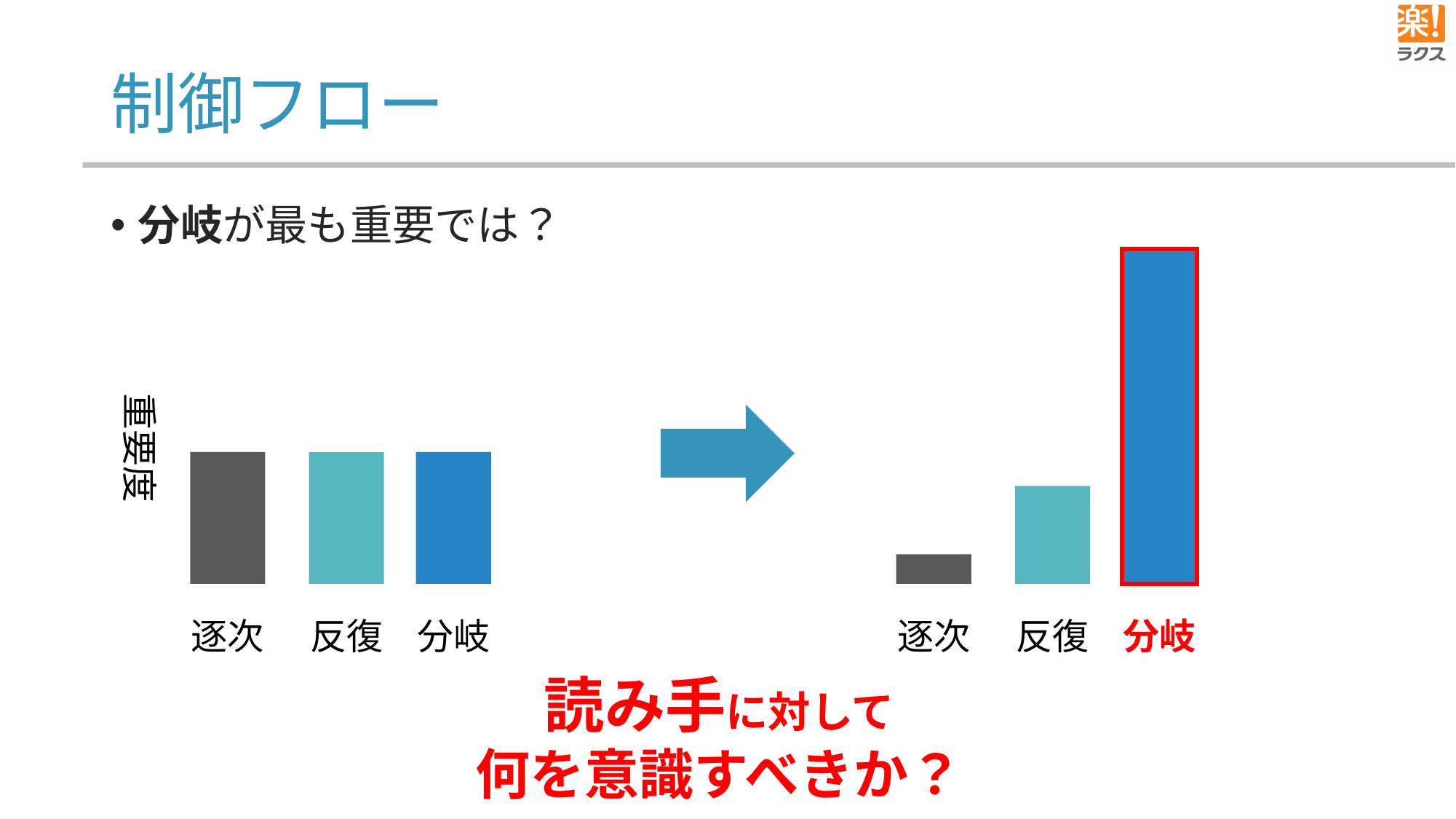

# 制御フロー
分岐が最も重要では？

重要度

逐次
反復
分岐
逐次
反復
分岐
読み手に対して
何を意識すべきか？